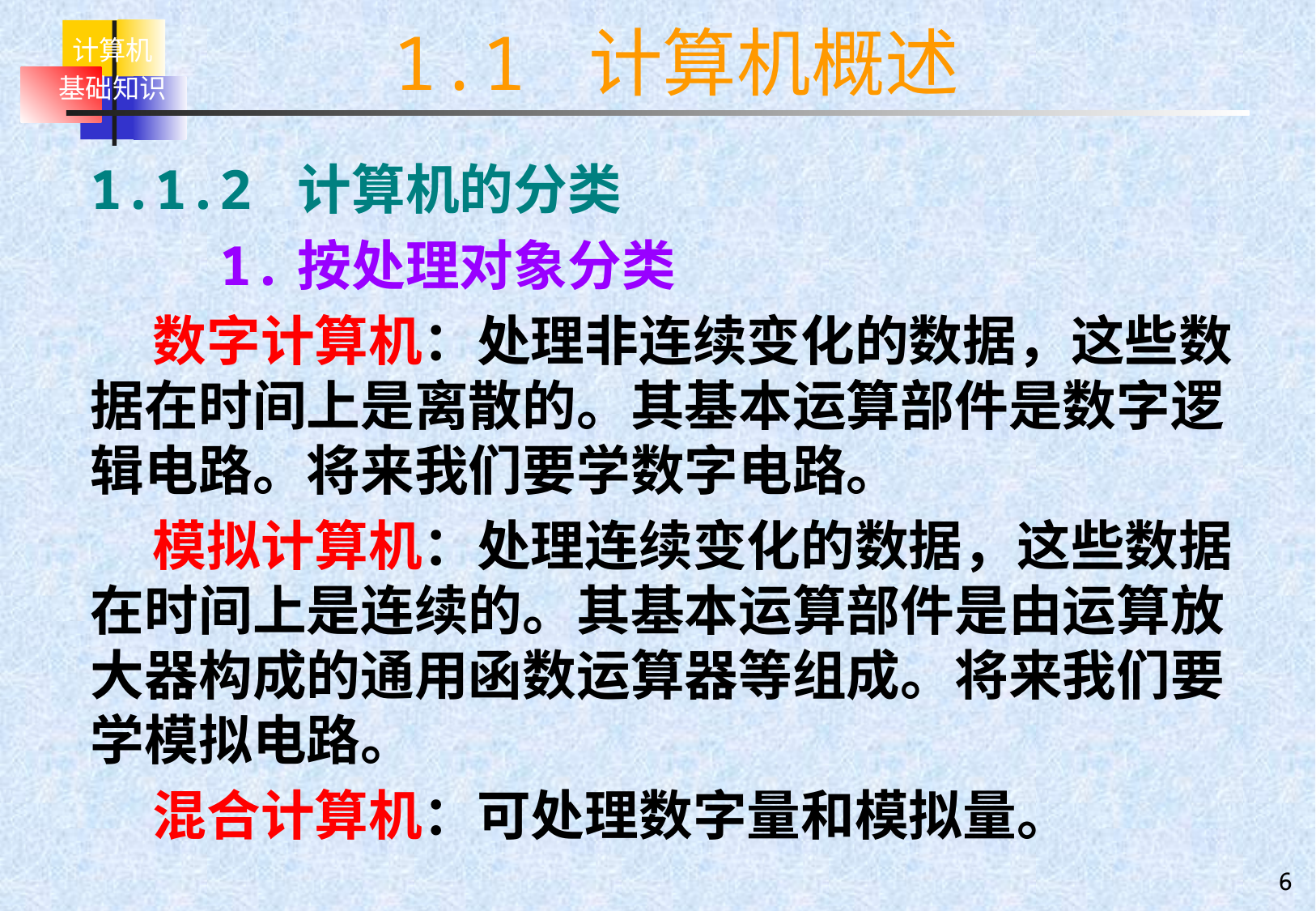

# 1.1 计算机概述
1.1.2 计算机的分类
    1.按处理对象分类
    数字计算机：处理非连续变化的数据，这些数据在时间上是离散的。其基本运算部件是数字逻辑电路。将来我们要学数字电路。
    模拟计算机：处理连续变化的数据，这些数据在时间上是连续的。其基本运算部件是由运算放大器构成的通用函数运算器等组成。将来我们要学模拟电路。
    混合计算机：可处理数字量和模拟量。
6